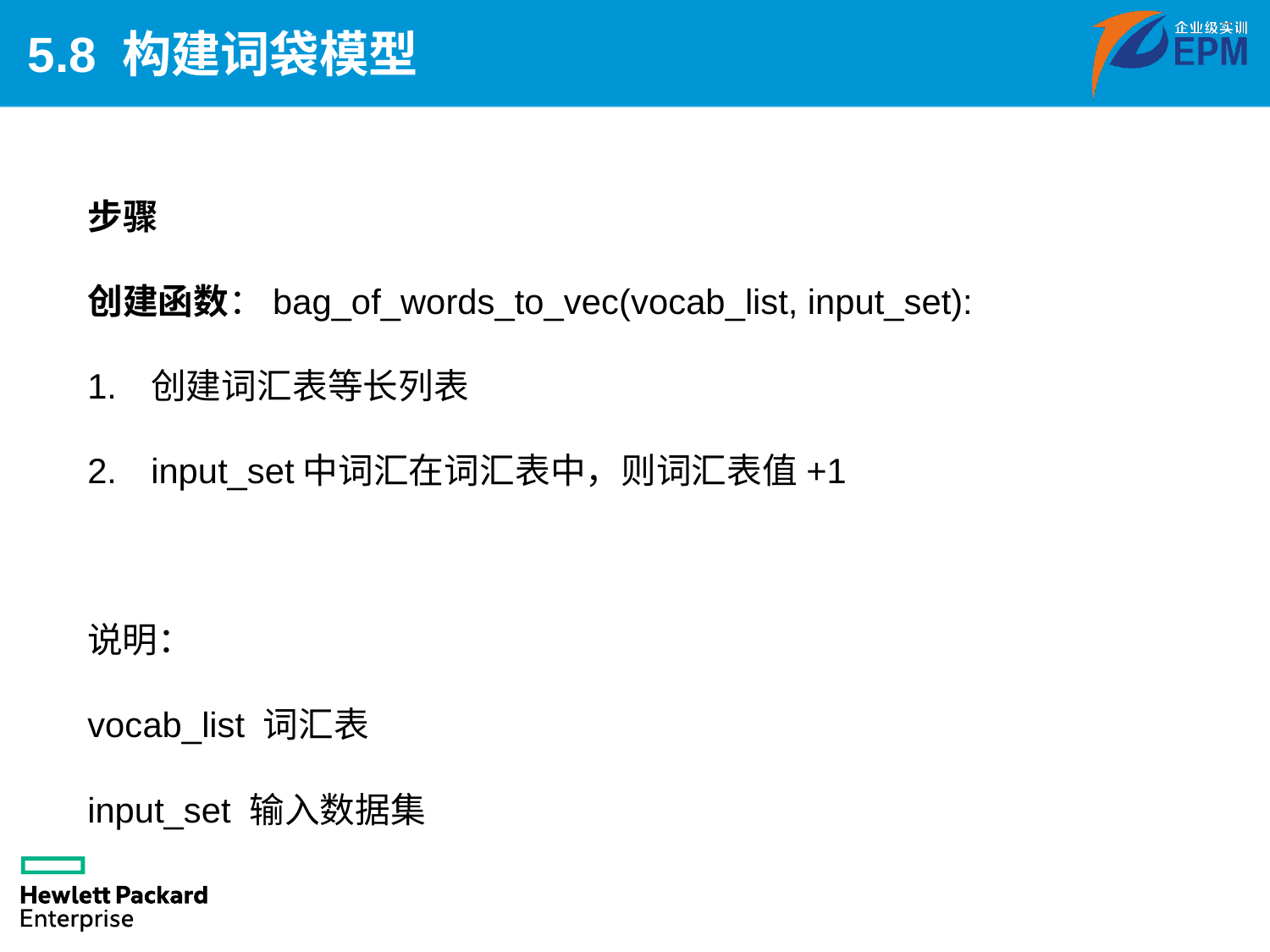

# 5.8 构建词袋模型
步骤
创建函数：bag_of_words_to_vec(vocab_list, input_set):
创建词汇表等长列表
input_set中词汇在词汇表中，则词汇表值+1

说明：
vocab_list 词汇表
input_set 输入数据集